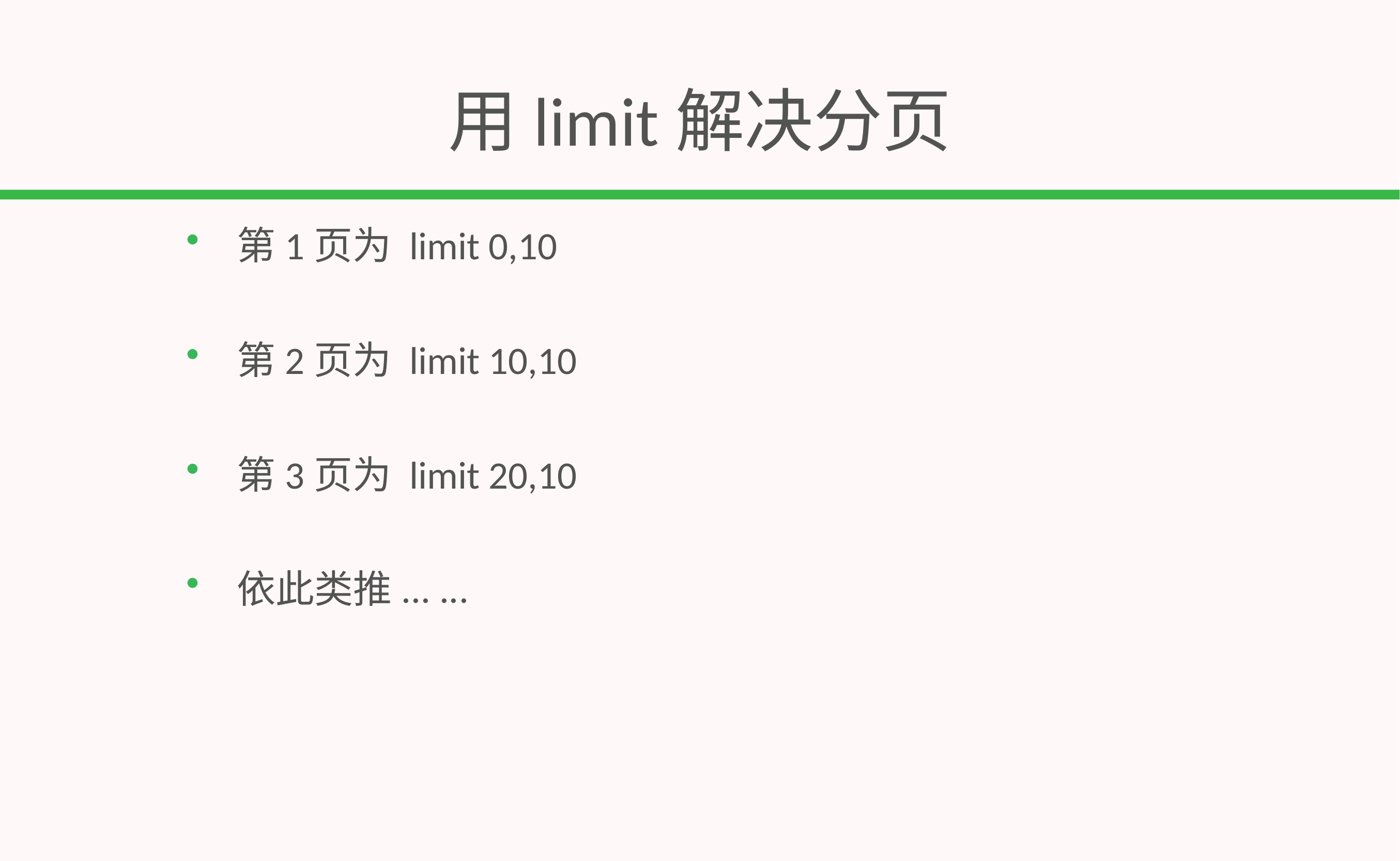

# 用limit解决分页
第1页为 limit 0,10

第2页为 limit 10,10

第3页为 limit 20,10

依此类推... ...